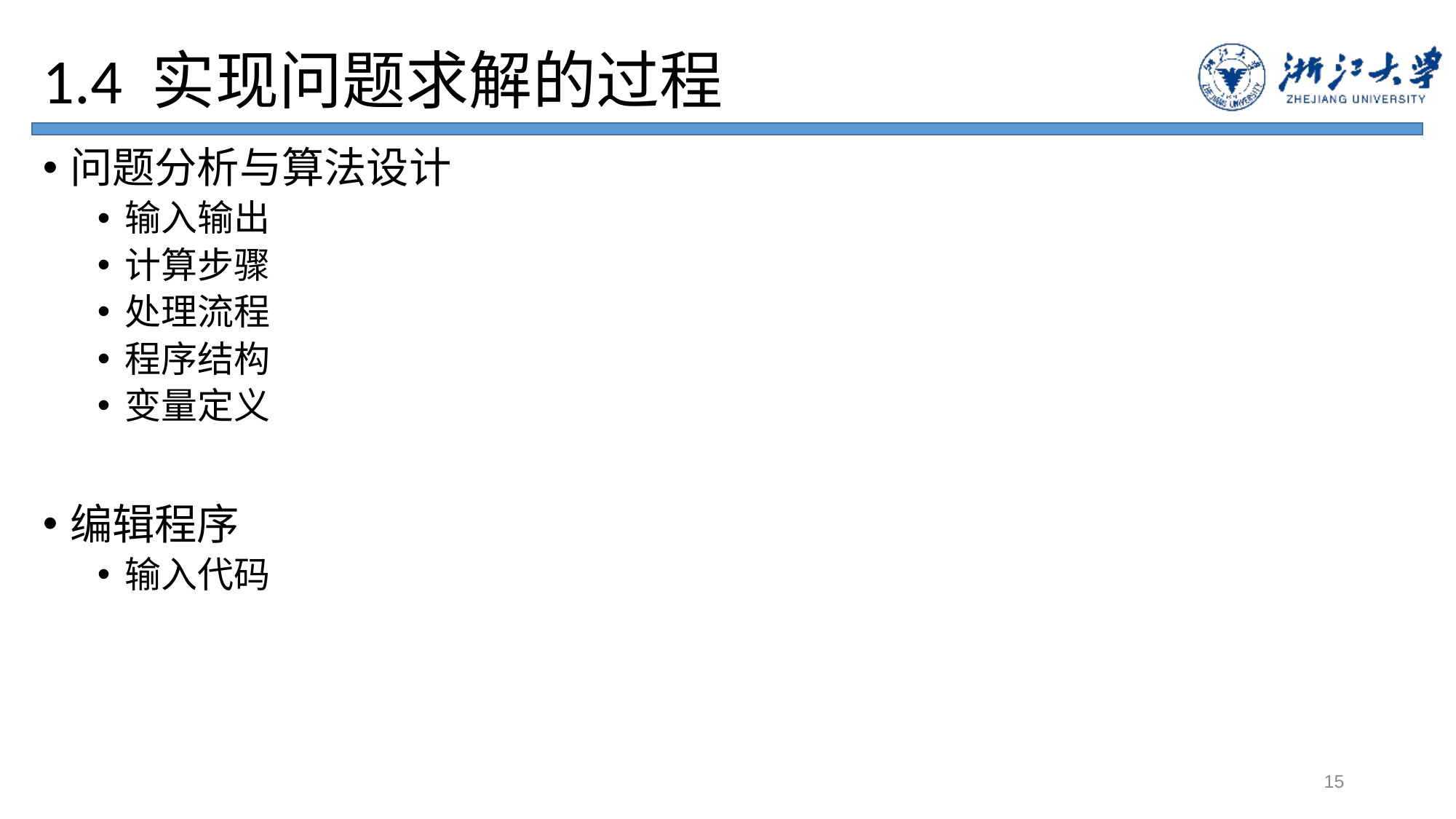

# 1.4 实现问题求解的过程
问题分析与算法设计
输入输出
计算步骤
处理流程
程序结构
变量定义

编辑程序
输入代码
15